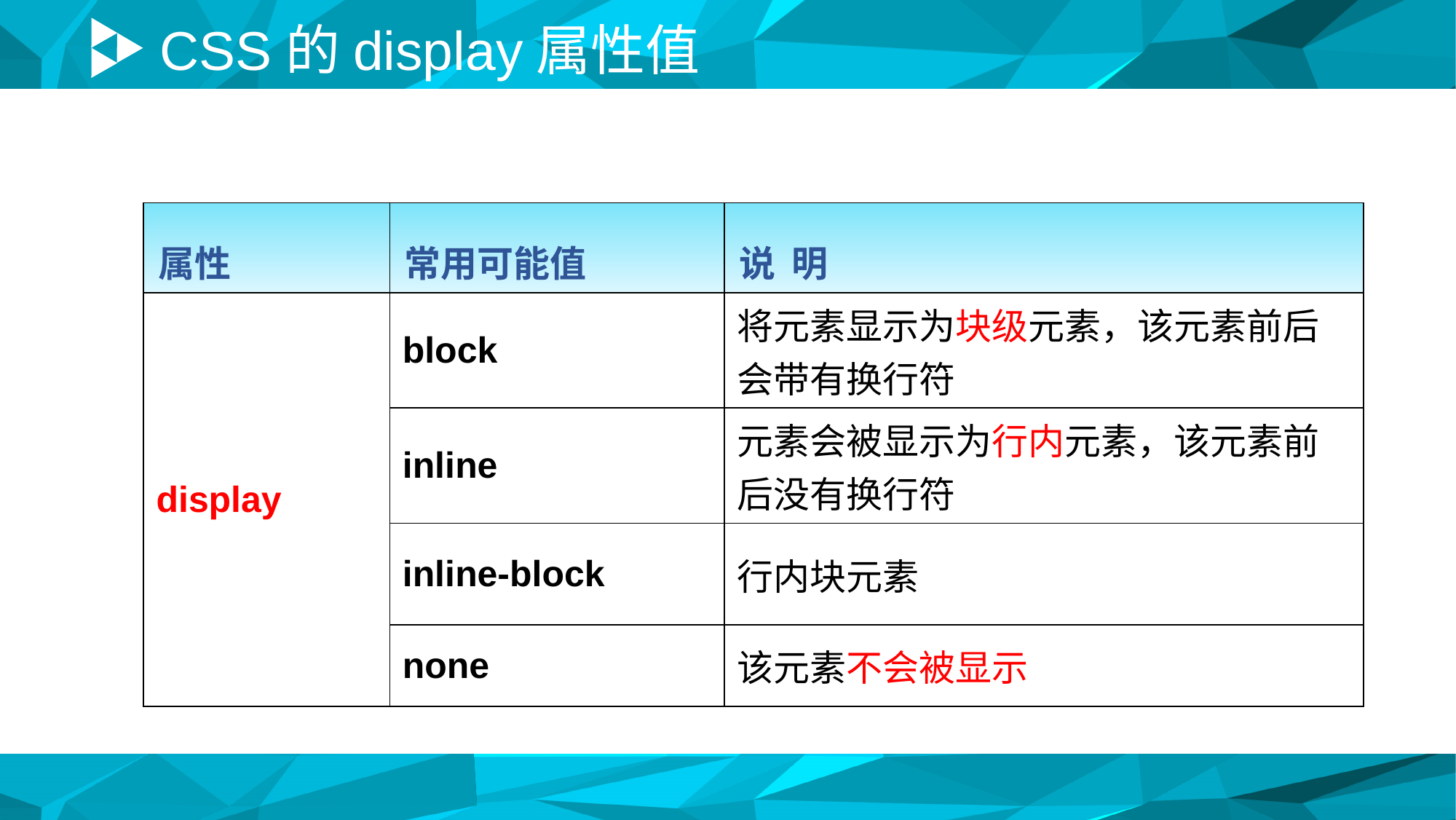

# CSS的display属性值

| 属性 | 常用可能值 | 说 明 |
| --- | --- | --- |
| display | block | 将元素显示为块级元素，该元素前后会带有换行符 |
|  | inline | 元素会被显示为行内元素，该元素前后没有换行符 |
|  | inline-block | 行内块元素 |
|  | none | 该元素不会被显示 |